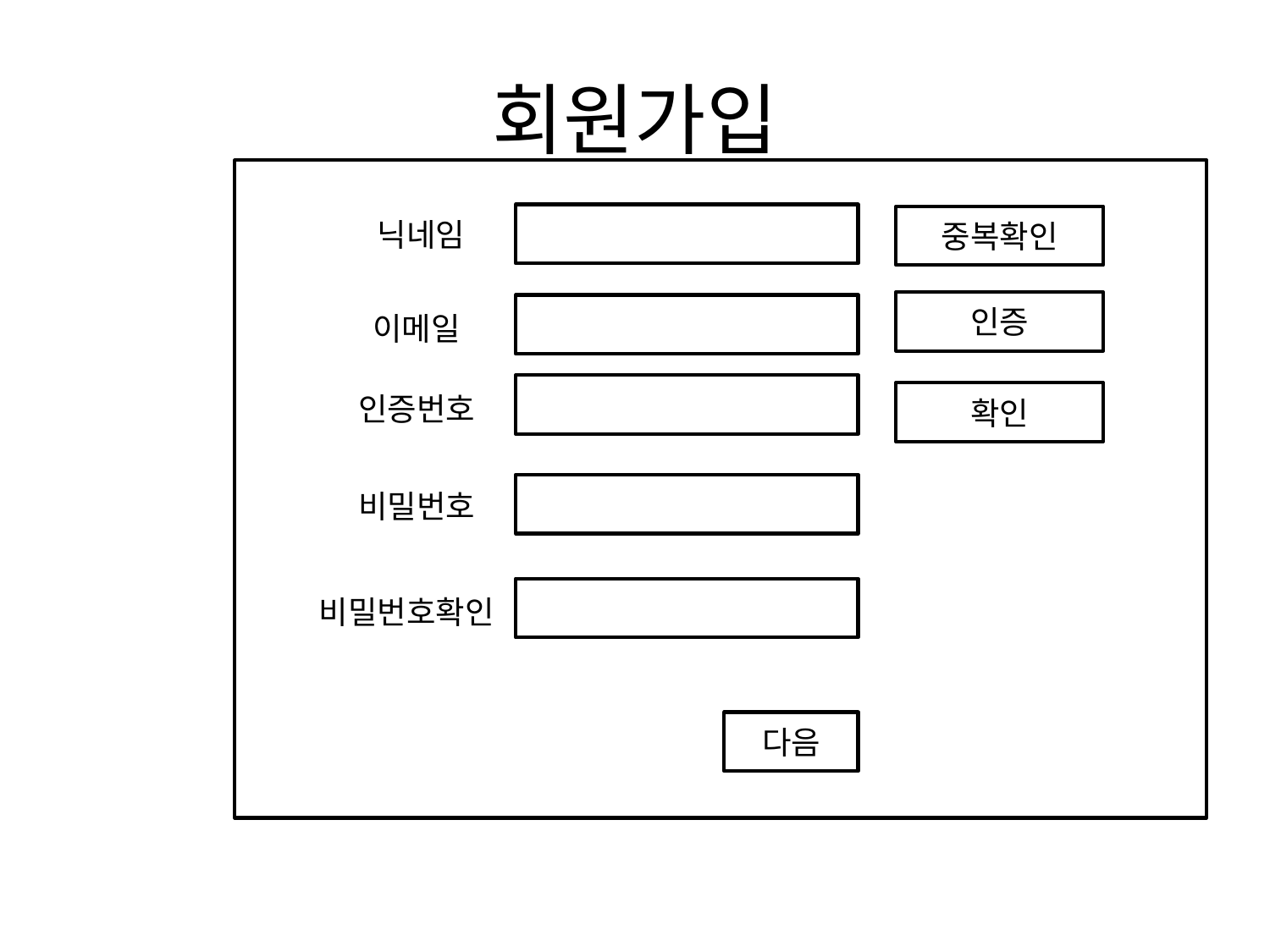

# 회원가입

중복확인
닉네임
인증

이메일

인증번호
확인

비밀번호

비밀번호확인
다음